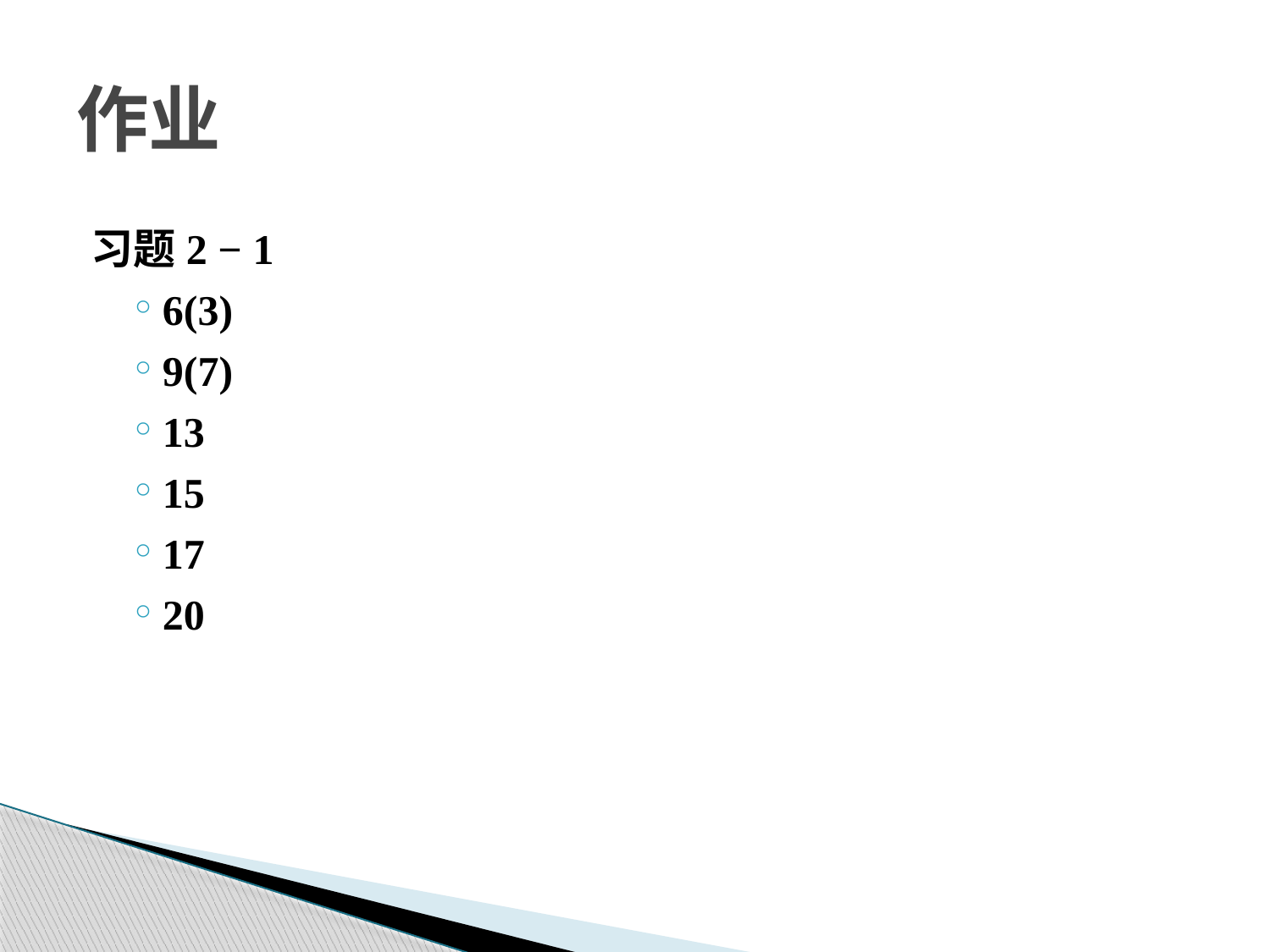

作业
习题2 − 1
6(3)
9(7)
13
15
17
20